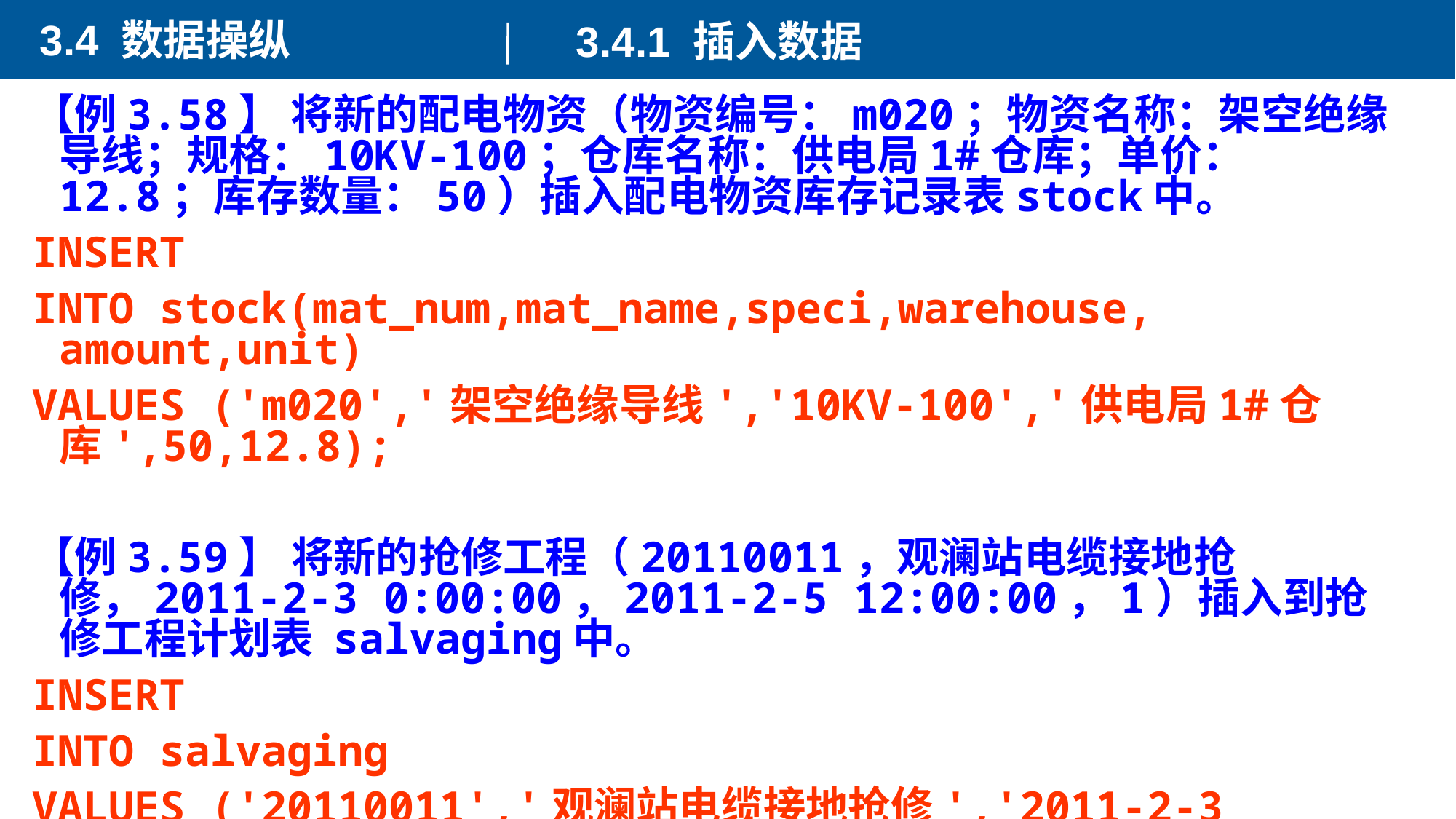

3.4 数据操纵
3.4.1 插入数据
【例3.58】 将新的配电物资（物资编号：m020；物资名称：架空绝缘导线；规格：10KV-100；仓库名称：供电局1#仓库；单价：12.8；库存数量：50）插入配电物资库存记录表stock中。
INSERT
INTO stock(mat_num,mat_name,speci,warehouse, amount,unit)
VALUES ('m020','架空绝缘导线','10KV-100','供电局1#仓库',50,12.8);

【例3.59】 将新的抢修工程（20110011，观澜站电缆接地抢修，2011-2-3 0:00:00，2011-2-5 12:00:00，1）插入到抢修工程计划表 salvaging中。
INSERT
INTO salvaging
VALUES ('20110011','观澜站电缆接地抢修','2011-2-3 0:00:00','2011-2-5 12:00:00',1);